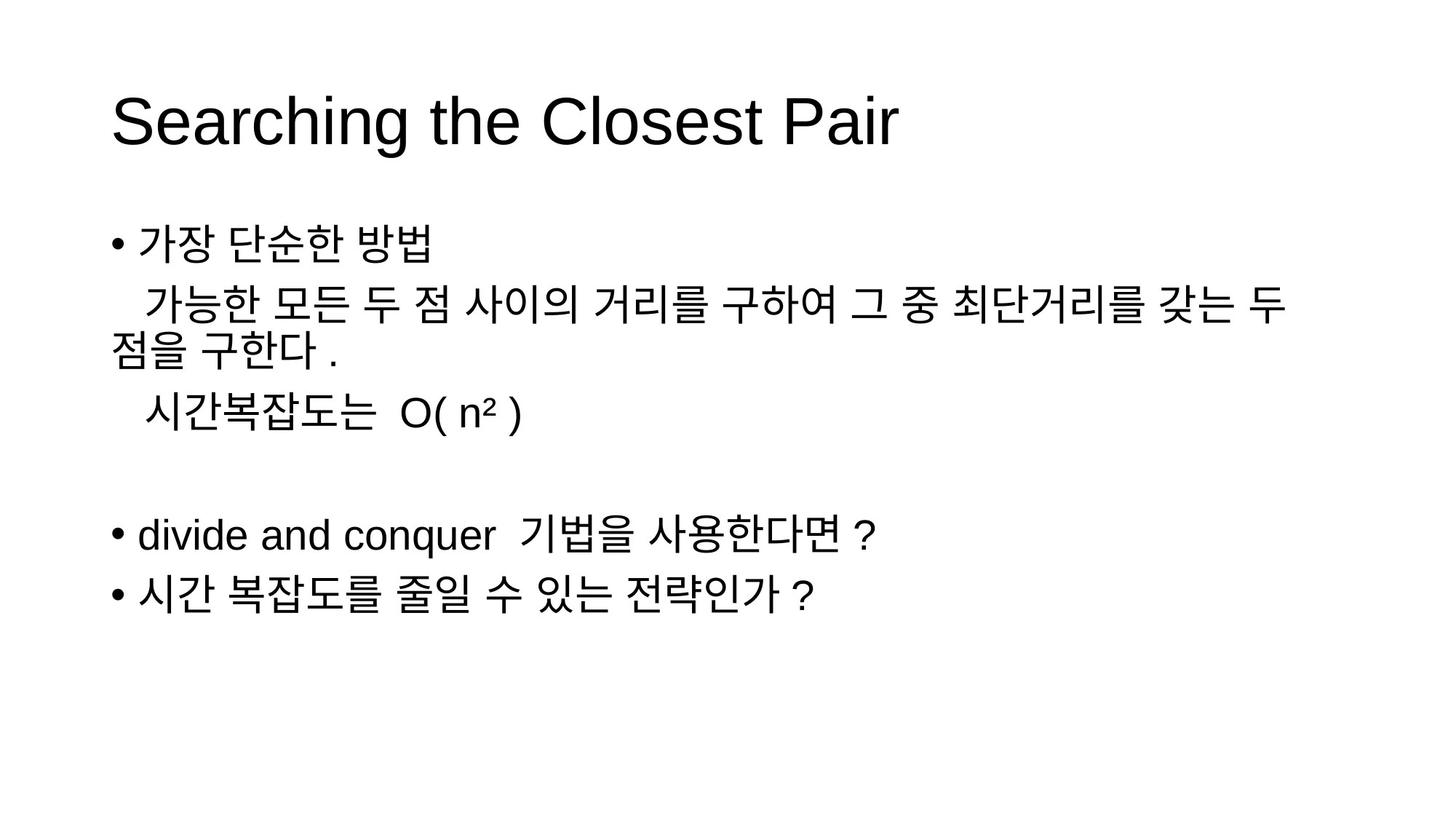

Searching the Closest Pair
가장 단순한 방법
  가능한 모든 두 점 사이의 거리를 구하여 그 중 최단거리를 갖는 두 점을 구한다.
  시간복잡도는 O( n² )

divide and conquer 기법을 사용한다면?
시간 복잡도를 줄일 수 있는 전략인가?